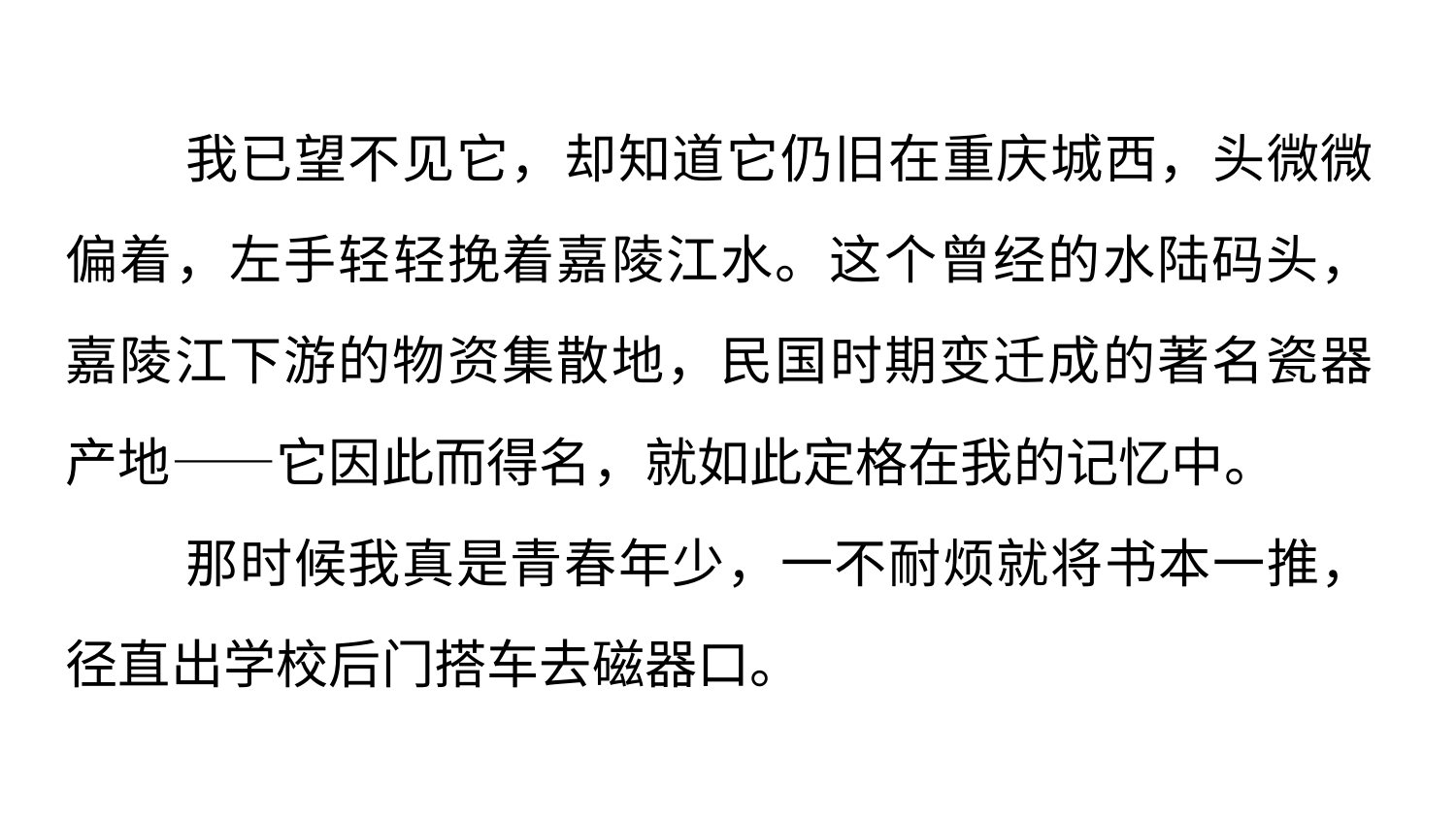

我已望不见它，却知道它仍旧在重庆城西，头微微偏着，左手轻轻挽着嘉陵江水。这个曾经的水陆码头，嘉陵江下游的物资集散地，民国时期变迁成的著名瓷器产地——它因此而得名，就如此定格在我的记忆中。
        那时候我真是青春年少，一不耐烦就将书本一推，径直出学校后门搭车去磁器口。